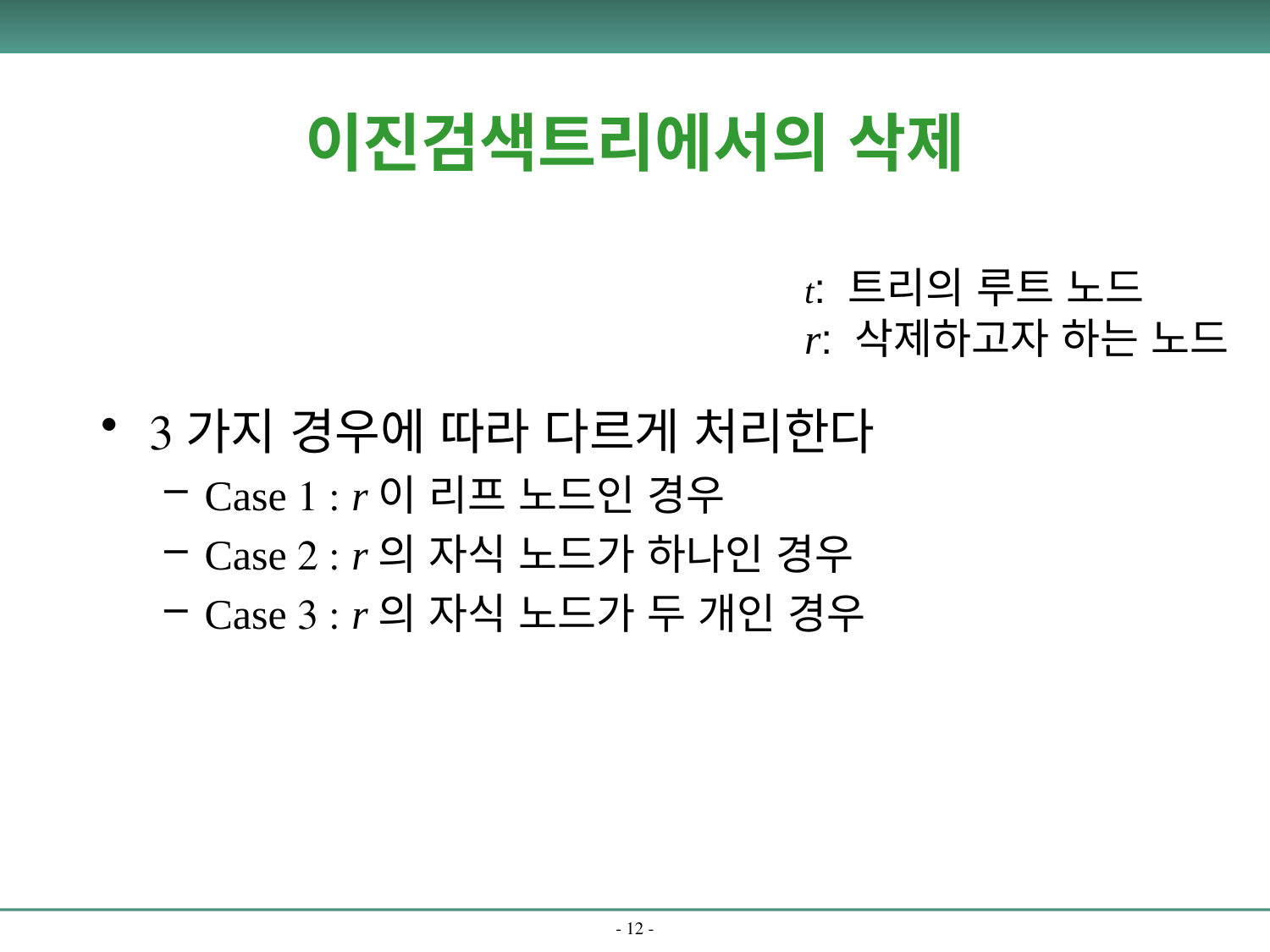

# 이진검색트리에서의 삭제
t: 트리의 루트 노드
r: 삭제하고자 하는 노드
3가지 경우에 따라 다르게 처리한다
Case 1 : r이 리프 노드인 경우
Case 2 : r의 자식 노드가 하나인 경우
Case 3 : r의 자식 노드가 두 개인 경우